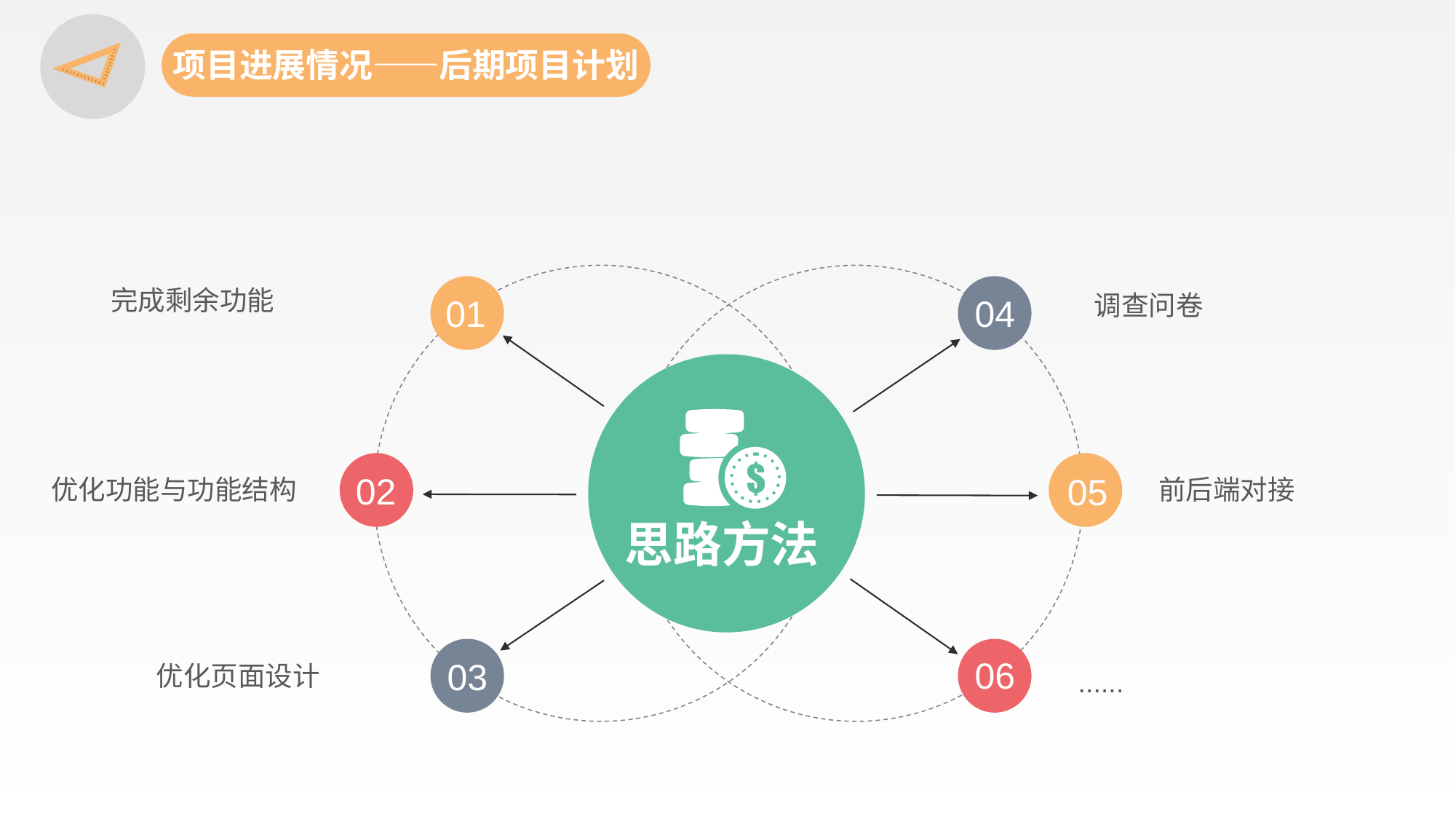

项目进展情况——后期项目计划

完成剩余功能
01
04
调查问卷

02
05
前后端对接
优化功能与功能结构

思路方法

06
03
优化页面设计
......